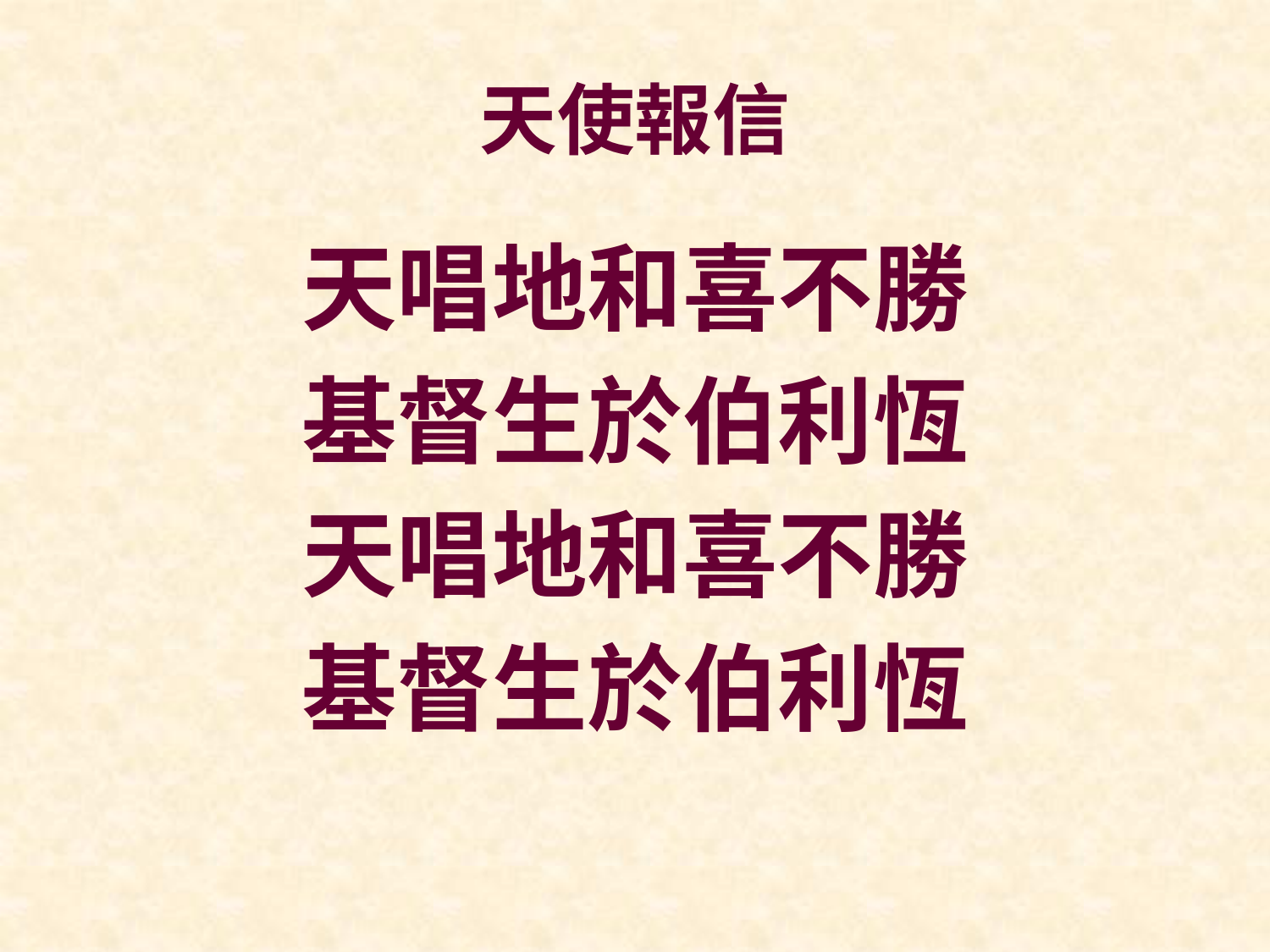

# 天使報信
天唱地和喜不勝
基督生於伯利恆
天唱地和喜不勝
基督生於伯利恆